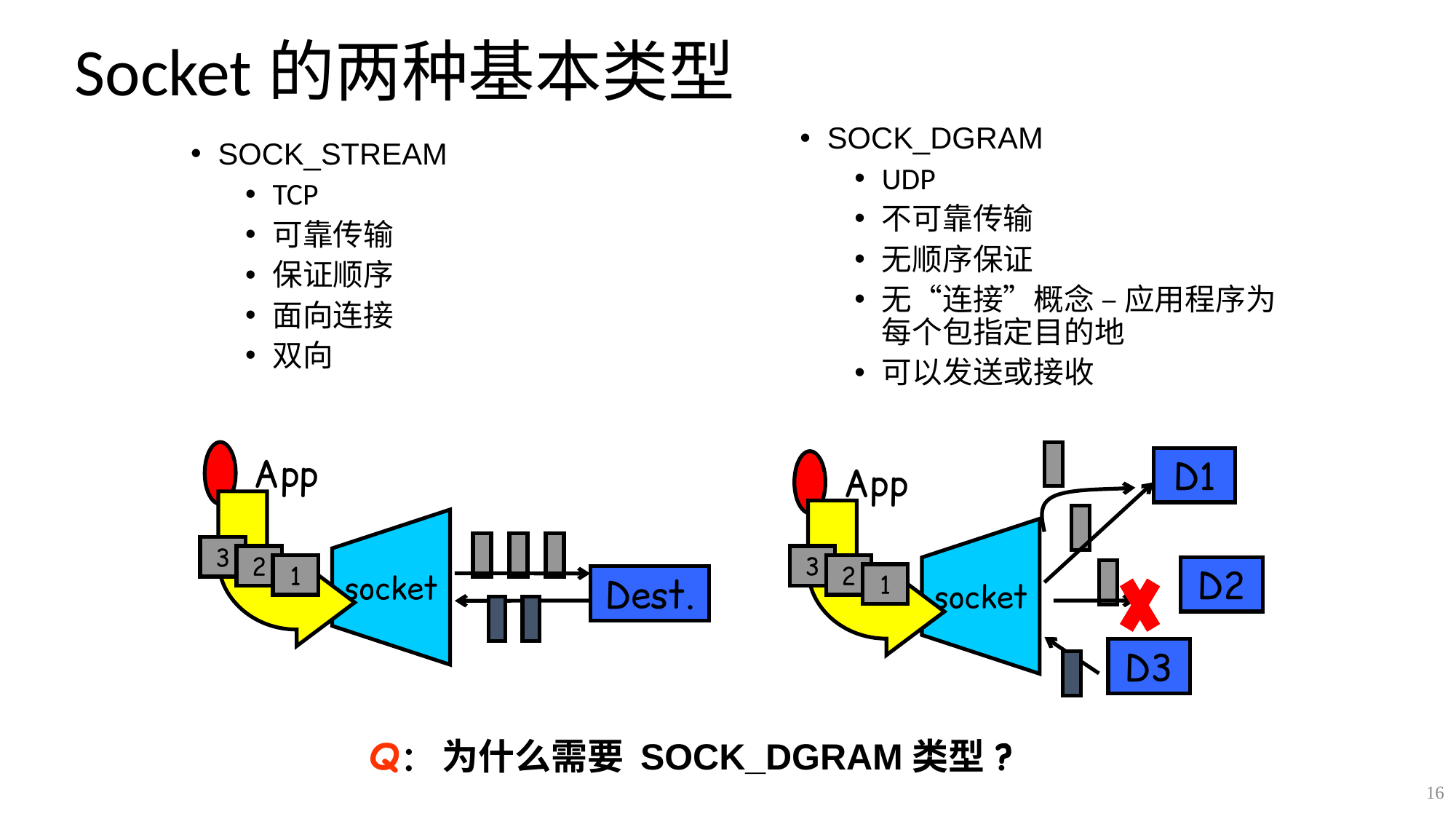

# Socket的两种基本类型
SOCK_DGRAM
UDP
不可靠传输
无顺序保证
无“连接”概念 – 应用程序为每个包指定目的地
可以发送或接收
SOCK_STREAM
TCP
可靠传输
保证顺序
面向连接
双向

App

socket

3
2
1
Dest.

D1

App

socket
3
2
D2

1

D3

Q: 为什么需要 SOCK_DGRAM类型?
16